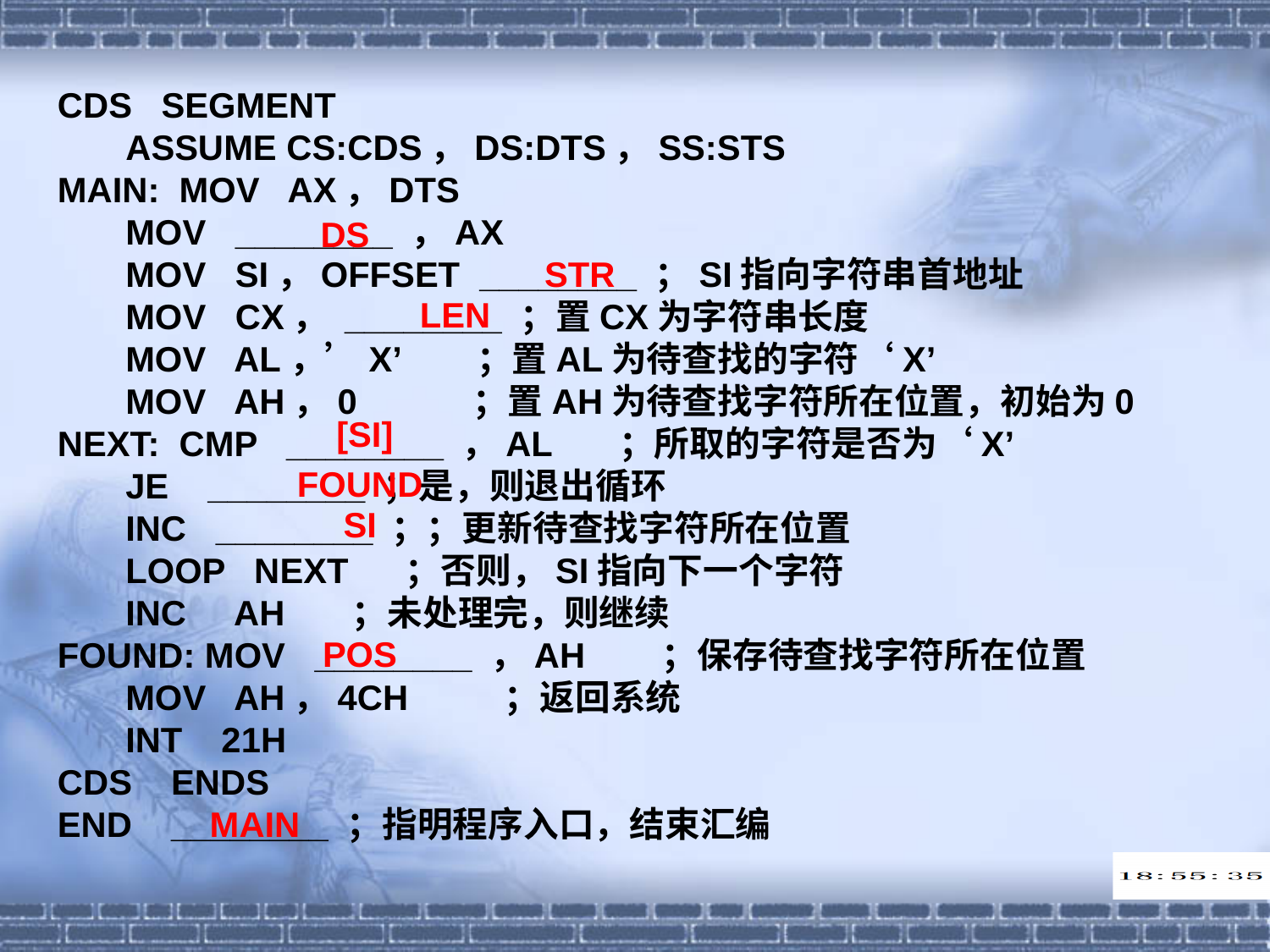

CDS   SEGMENT
       ASSUME CS:CDS，DS:DTS，SS:STS
MAIN:  MOV   AX，DTS
       MOV   ________ ，AX
       MOV   SI，OFFSET  ________ ；SI指向字符串首地址
       MOV   CX， ________ ；置CX为字符串长度
       MOV   AL，’X’       ；置AL为待查找的字符‘X’
       MOV   AH，0           ；置AH为待查找字符所在位置，初始为0
NEXT:  CMP   ________ ，AL      ；所取的字符是否为‘X’
       JE    ________ ；是，则退出循环
       INC   ________ ；；更新待查找字符所在位置
       LOOP   NEXT     ；否则，SI指向下一个字符
       INC     AH      ；未处理完，则继续
FOUND: MOV   ________ ，AH       ；保存待查找字符所在位置
       MOV   AH，4CH         ；返回系统
       INT    21H
CDS    ENDS
END    ________ ；指明程序入口，结束汇编
DS
STR
LEN
[SI]
FOUND
SI
POS
MAIN
36